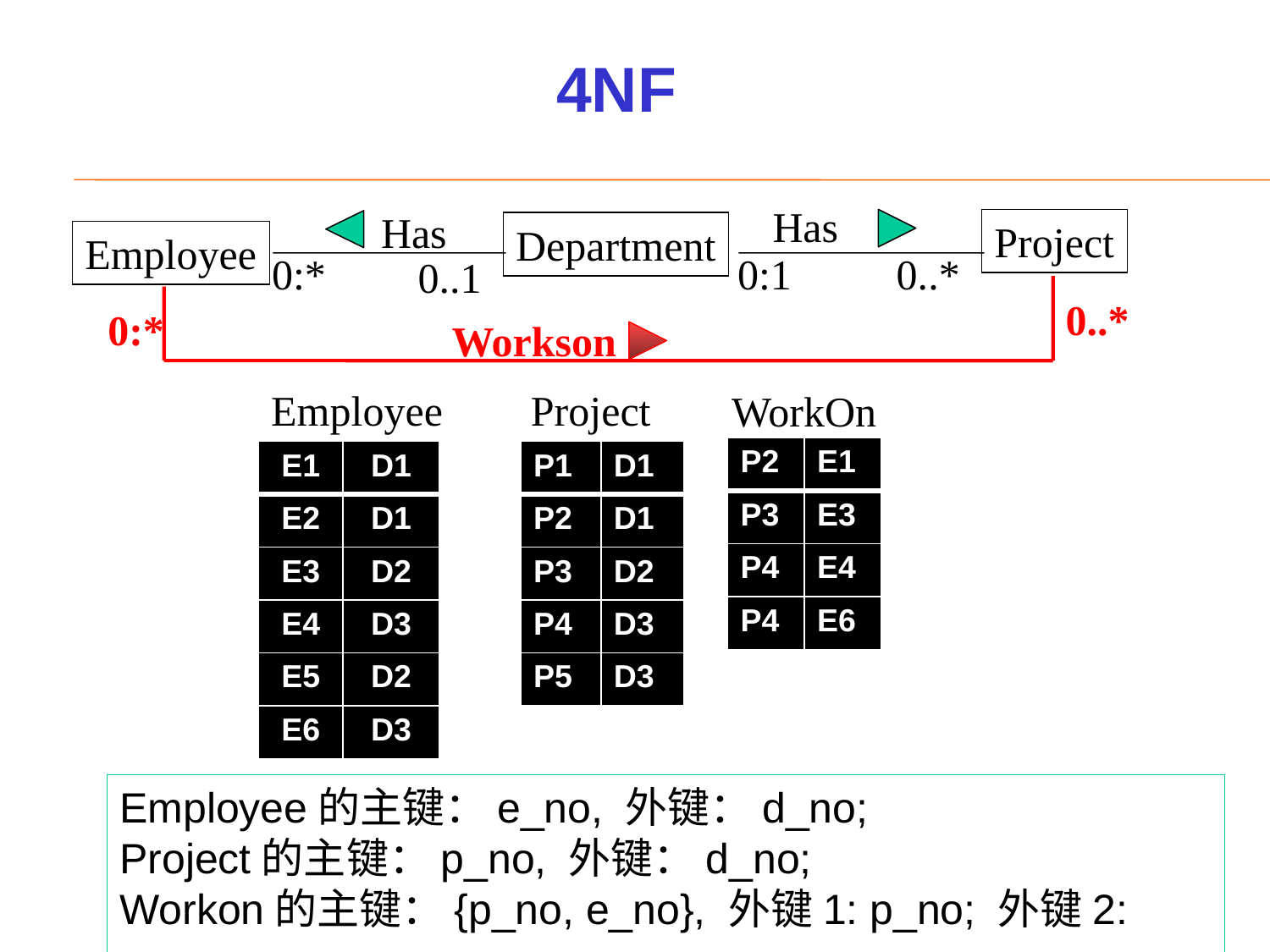

# 4NF

Has
Has

Project

Department
Employee
0:*
0:1
0..*
0..1

0..*
0:*
Workson

Project
Employee
WorkOn
| P2 | E1 |
| --- | --- |
| P3 | E3 |
| P4 | E4 |
| P4 | E6 |
| E1 | D1 |
| --- | --- |
| E2 | D1 |
| E3 | D2 |
| E4 | D3 |
| E5 | D2 |
| E6 | D3 |
| P1 | D1 |
| --- | --- |
| P2 | D1 |
| P3 | D2 |
| P4 | D3 |
| P5 | D3 |
Employee的主键：e_no, 外键：d_no;
Project的主键：p_no, 外键：d_no;
Workon的主键：{p_no, e_no}, 外键1: p_no; 外键2: e_no;